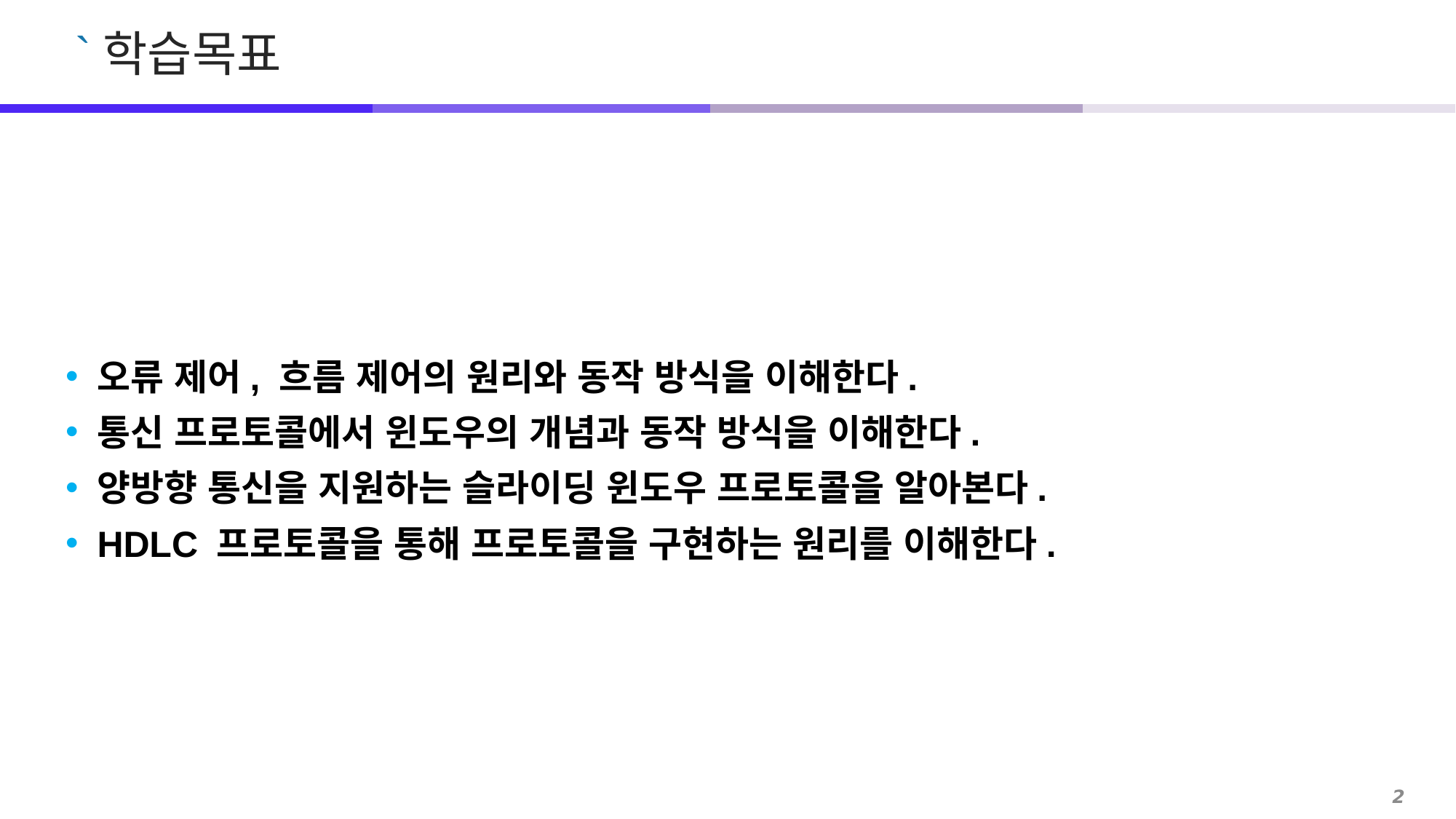

오류 제어, 흐름 제어의 원리와 동작 방식을 이해한다.
통신 프로토콜에서 윈도우의 개념과 동작 방식을 이해한다.
양방향 통신을 지원하는 슬라이딩 윈도우 프로토콜을 알아본다.
HDLC 프로토콜을 통해 프로토콜을 구현하는 원리를 이해한다.